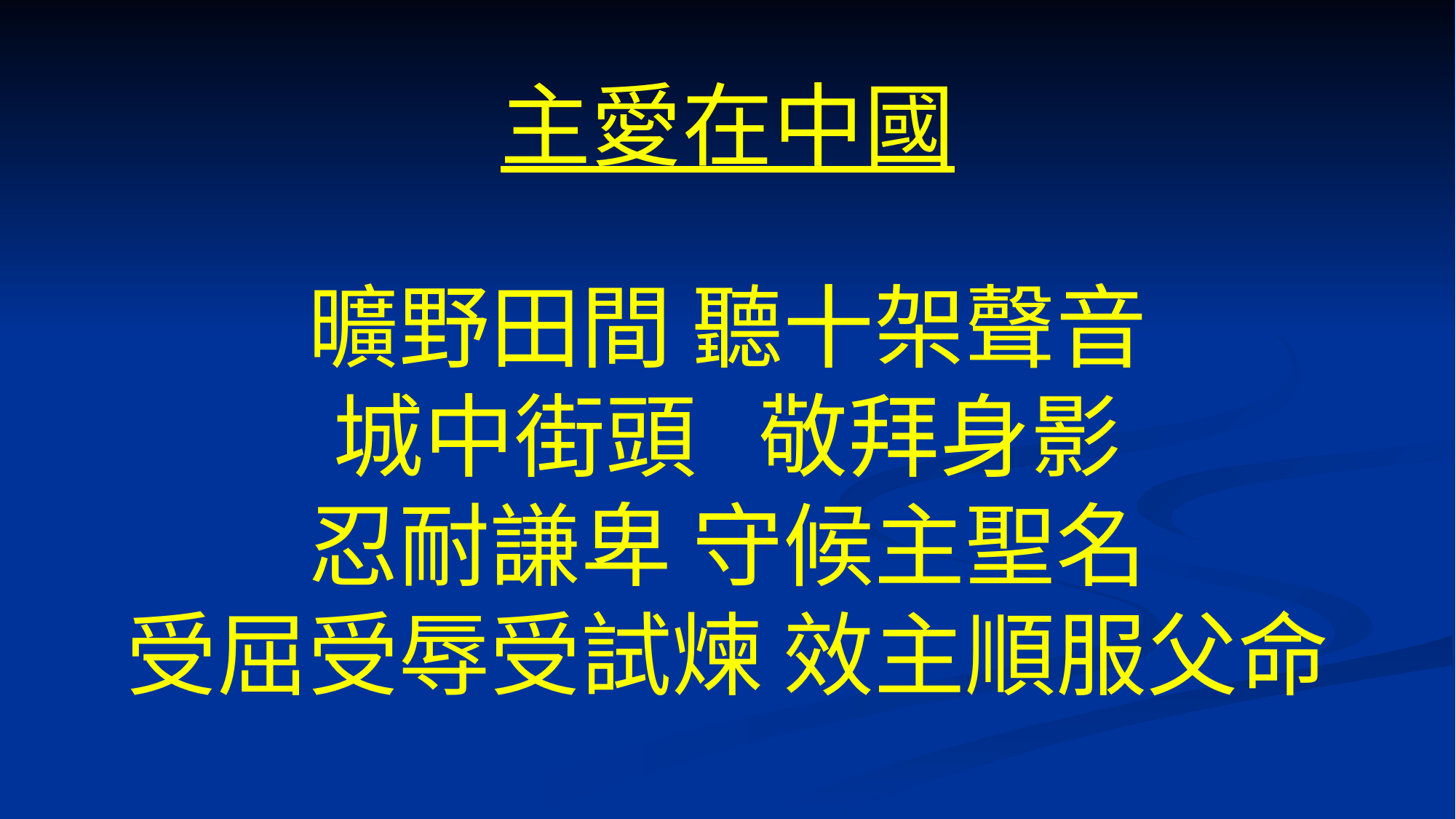

主愛在中國

曠野田間 聽十架聲音
城中街頭   敬拜身影
忍耐謙卑 守候主聖名
受屈受辱受試煉 效主順服父命